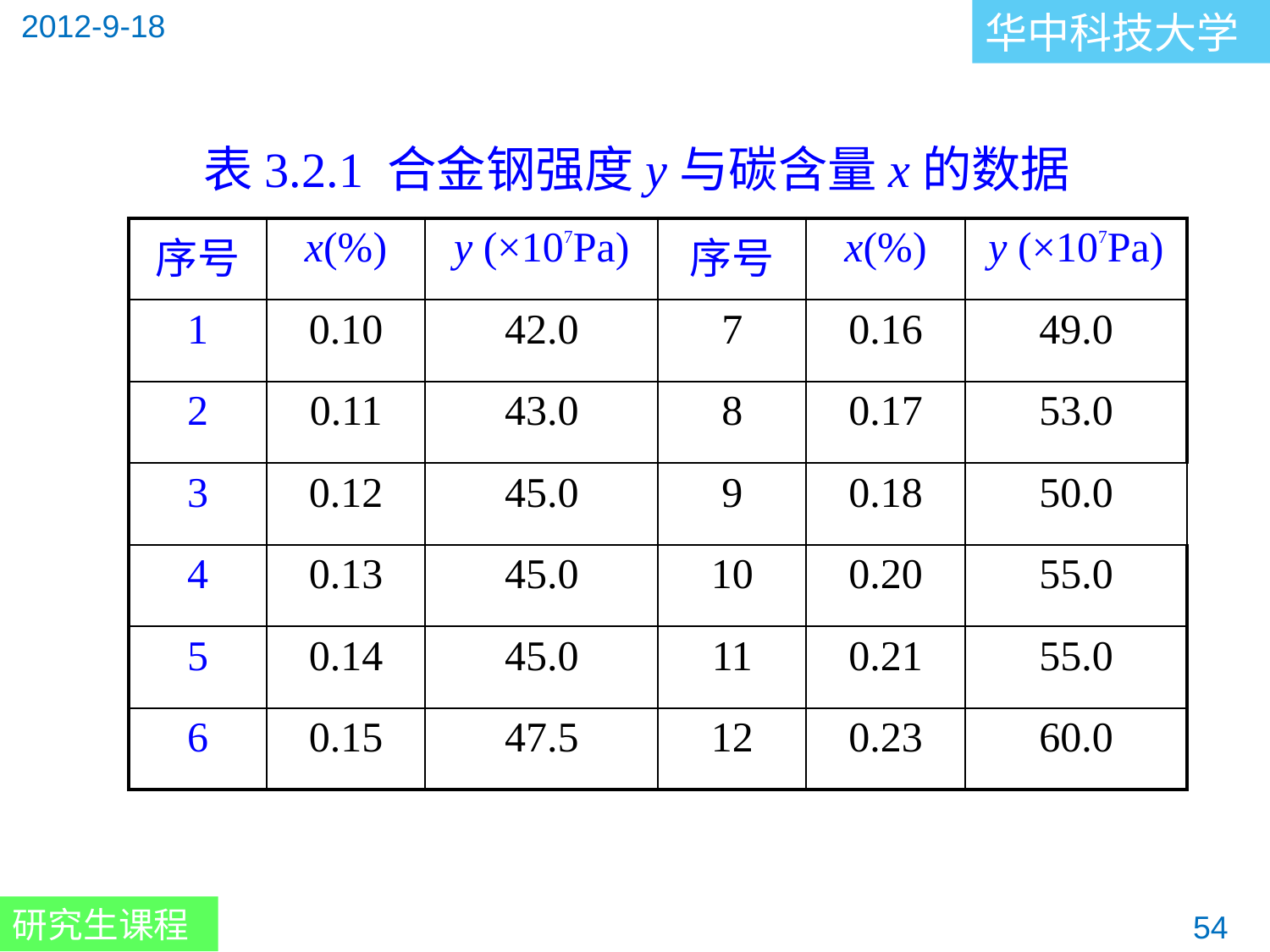

表3.2.1 合金钢强度y与碳含量x的数据
| 序号 | x(%) | y (×107Pa) | 序号 | x(%) | y (×107Pa) |
| --- | --- | --- | --- | --- | --- |
| 1 | 0.10 | 42.0 | 7 | 0.16 | 49.0 |
| 2 | 0.11 | 43.0 | 8 | 0.17 | 53.0 |
| 3 | 0.12 | 45.0 | 9 | 0.18 | 50.0 |
| 4 | 0.13 | 45.0 | 10 | 0.20 | 55.0 |
| 5 | 0.14 | 45.0 | 11 | 0.21 | 55.0 |
| 6 | 0.15 | 47.5 | 12 | 0.23 | 60.0 |